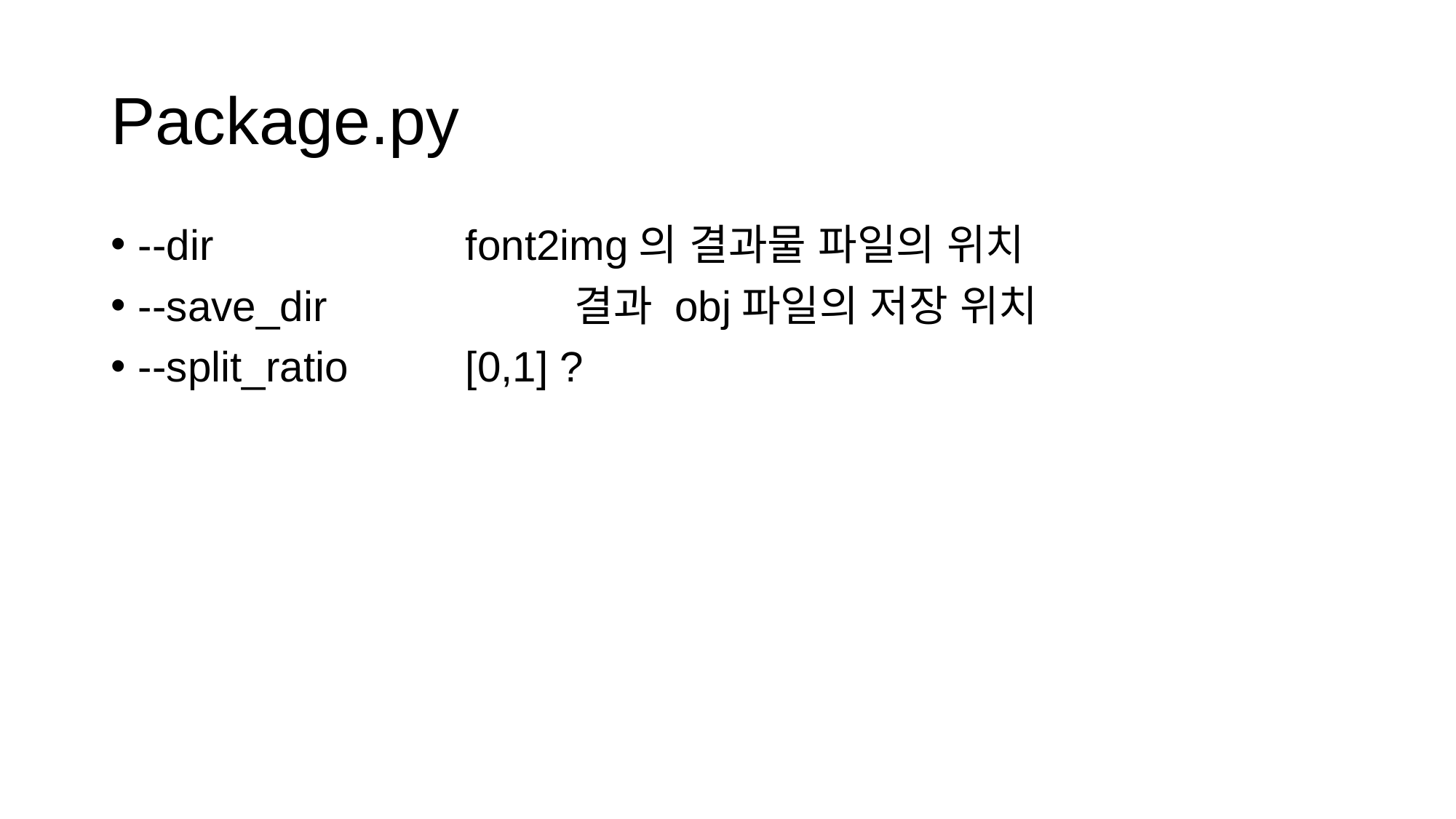

# Package.py
--dir			font2img의 결과물 파일의 위치
--save_dir			결과 obj파일의 저장 위치
--split_ratio		[0,1] ?